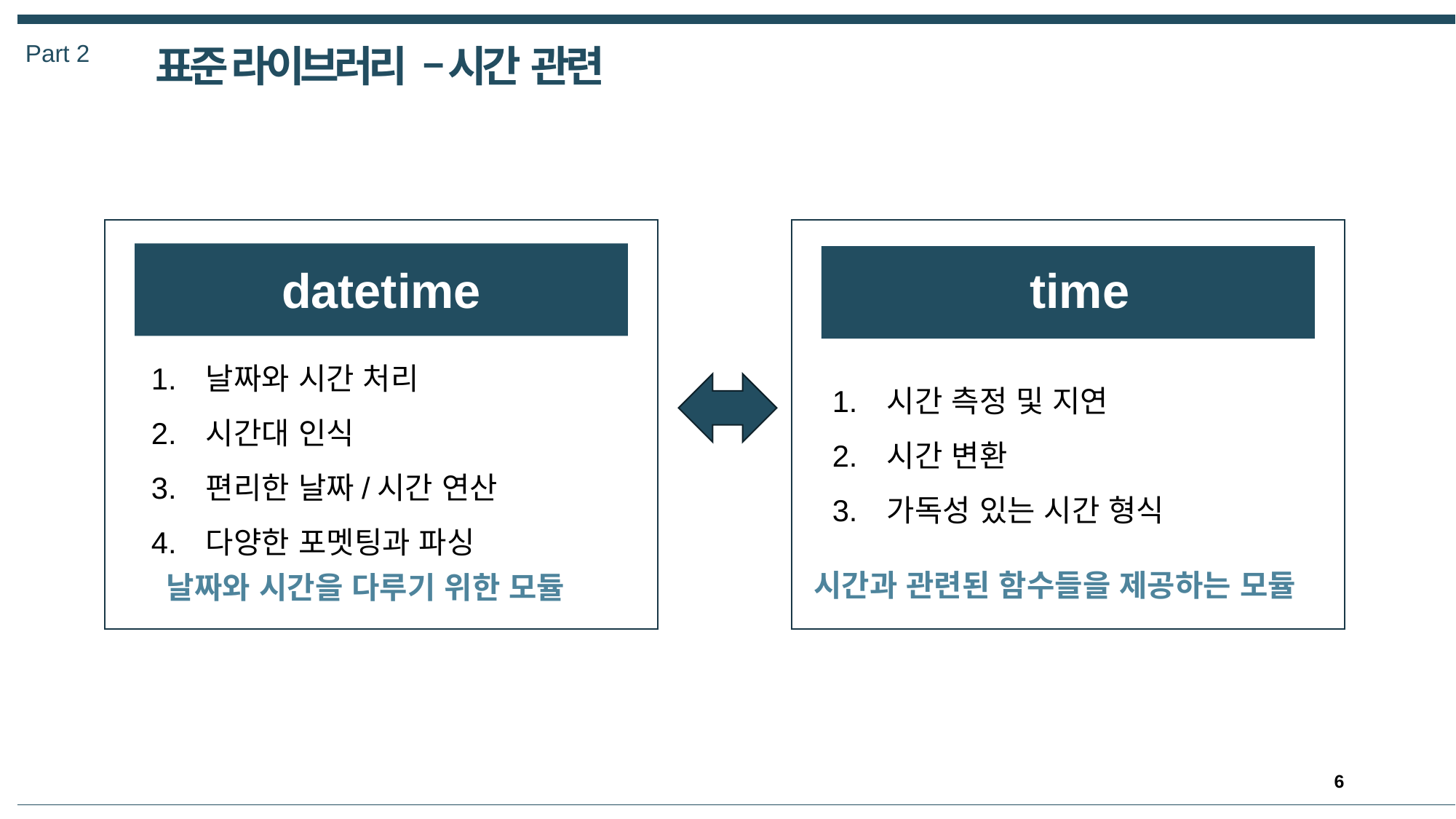

Part 2
표준 라이브러리  – 시간  관련

datetime
time
날짜와 시간 처리
시간대 인식
편리한 날짜/시간 연산
다양한 포멧팅과 파싱
시간 측정 및 지연
시간 변환
가독성 있는 시간 형식
이미지
이미지

시간과 관련된 함수들을 제공하는 모듈
날짜와 시간을 다루기 위한 모듈
6